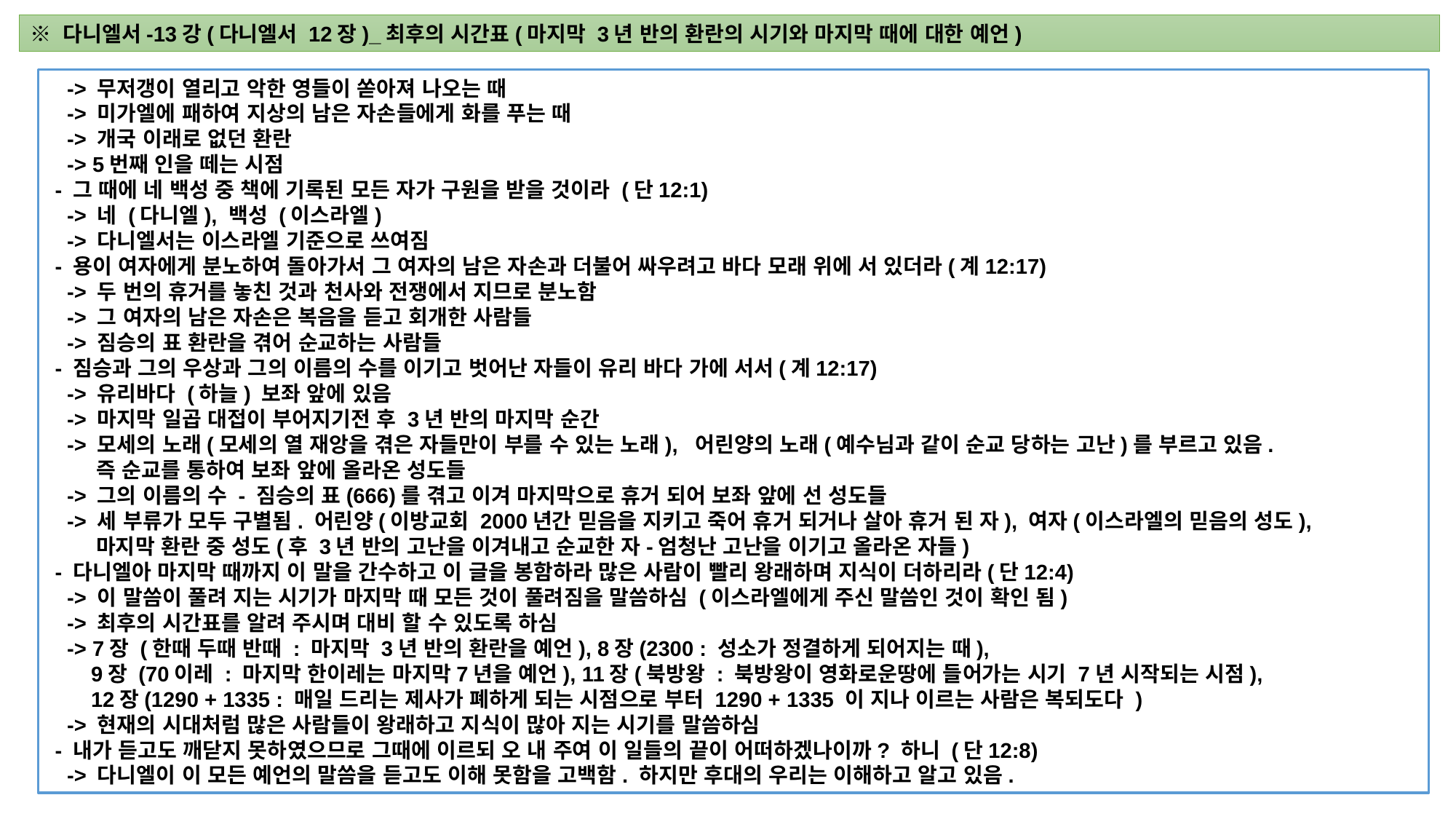

※ 다니엘서-13강(다니엘서 12장)_최후의 시간표(마지막 3년 반의 환란의 시기와 마지막 때에 대한 예언)
   -> 무저갱이 열리고 악한 영들이 쏟아져 나오는 때
   -> 미가엘에 패하여 지상의 남은 자손들에게 화를 푸는 때
   -> 개국 이래로 없던 환란
   -> 5번째 인을 떼는 시점
 - 그 때에 네 백성 중 책에 기록된 모든 자가 구원을 받을 것이라 (단12:1)
   -> 네 (다니엘), 백성 (이스라엘)
   -> 다니엘서는 이스라엘 기준으로 쓰여짐
 - 용이 여자에게 분노하여 돌아가서 그 여자의 남은 자손과 더불어 싸우려고 바다 모래 위에 서 있더라(계12:17)
   -> 두 번의 휴거를 놓친 것과 천사와 전쟁에서 지므로 분노함
   -> 그 여자의 남은 자손은 복음을 듣고 회개한 사람들
   -> 짐승의 표 환란을 겪어 순교하는 사람들
 - 짐승과 그의 우상과 그의 이름의 수를 이기고 벗어난 자들이 유리 바다 가에 서서(계12:17)
   -> 유리바다 (하늘) 보좌 앞에 있음
   -> 마지막 일곱 대접이 부어지기전 후 3년 반의 마지막 순간
   -> 모세의 노래(모세의 열 재앙을 겪은 자들만이 부를 수 있는 노래),  어린양의 노래(예수님과 같이 순교 당하는 고난)를 부르고 있음.
       즉 순교를 통하여 보좌 앞에 올라온 성도들
   -> 그의 이름의 수 - 짐승의 표(666)를 겪고 이겨 마지막으로 휴거 되어 보좌 앞에 선 성도들
   -> 세 부류가 모두 구별됨. 어린양(이방교회 2000년간 믿음을 지키고 죽어 휴거 되거나 살아 휴거 된 자), 여자(이스라엘의 믿음의 성도),
       마지막 환란 중 성도(후 3년 반의 고난을 이겨내고 순교한 자-엄청난 고난을 이기고 올라온 자들)
 - 다니엘아 마지막 때까지 이 말을 간수하고 이 글을 봉함하라 많은 사람이 빨리 왕래하며 지식이 더하리라(단12:4)
   -> 이 말씀이 풀려 지는 시기가 마지막 때 모든 것이 풀려짐을 말씀하심 (이스라엘에게 주신 말씀인 것이 확인 됨)
   -> 최후의 시간표를 알려 주시며 대비 할 수 있도록 하심
   -> 7장 (한때 두때 반때 : 마지막 3년 반의 환란을 예언), 8장(2300 : 성소가 정결하게 되어지는 때),
       9장 (70이레 : 마지막 한이레는 마지막7년을 예언), 11장(북방왕 : 북방왕이 영화로운땅에 들어가는 시기 7년 시작되는 시점),
       12장(1290 + 1335 : 매일 드리는 제사가 폐하게 되는 시점으로 부터 1290 + 1335 이 지나 이르는 사람은 복되도다 )
   -> 현재의 시대처럼 많은 사람들이 왕래하고 지식이 많아 지는 시기를 말씀하심
 - 내가 듣고도 깨닫지 못하였으므로 그때에 이르되 오 내 주여 이 일들의 끝이 어떠하겠나이까? 하니 (단12:8)
   -> 다니엘이 이 모든 예언의 말씀을 듣고도 이해 못함을 고백함. 하지만 후대의 우리는 이해하고 알고 있음.